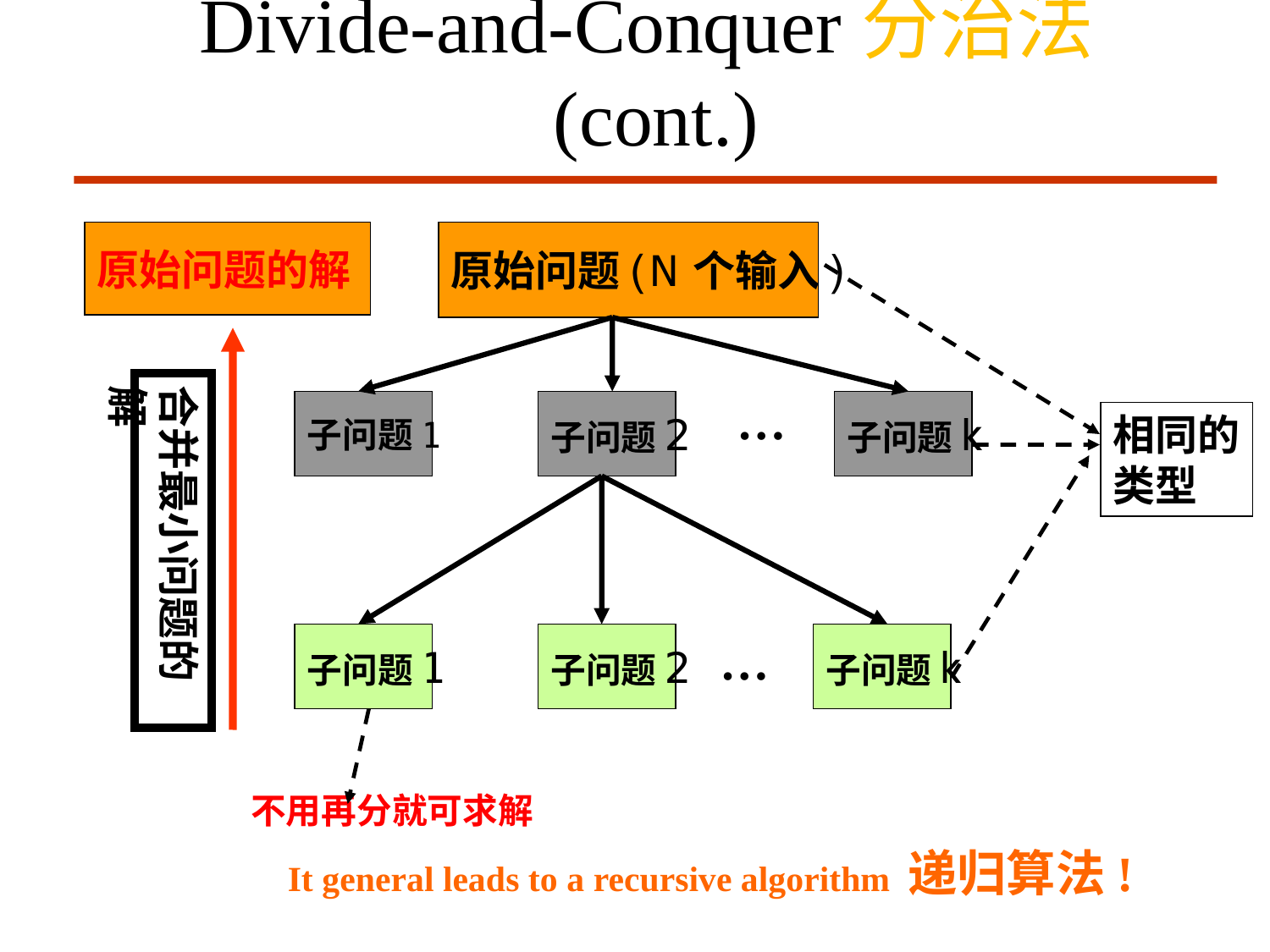

# Divide-and-Conquer分治法(cont.)
原始问题的解
原始问题(N个输入)

相同的
类型

…
子问题1
子问题2
子问题k

合并最小问题的解

子问题1
子问题2
…
子问题k

不用再分就可求解
It general leads to a recursive algorithm 递归算法!